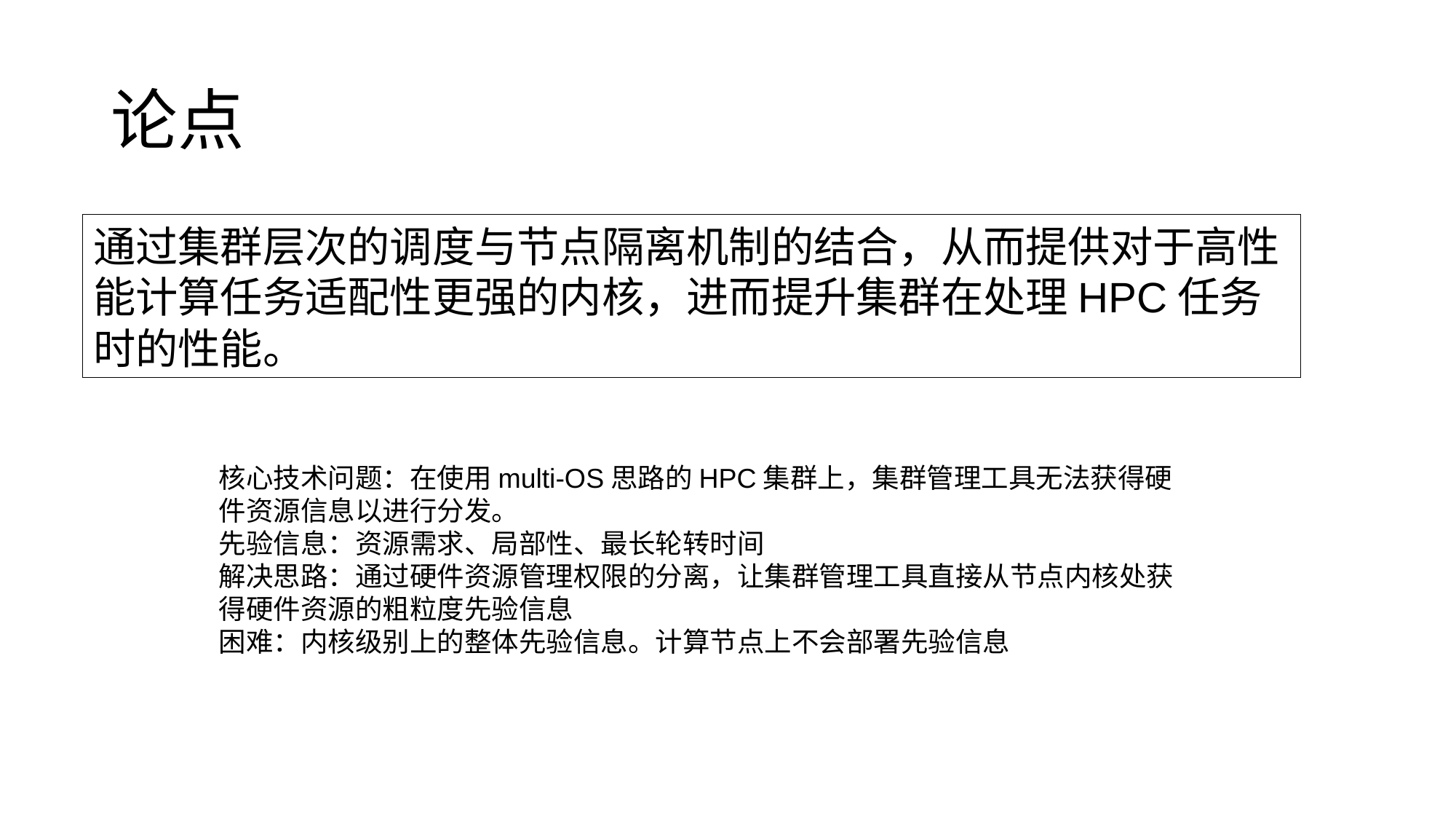

# 论点
通过集群层次的调度与节点隔离机制的结合，从而提供对于高性能计算任务适配性更强的内核，进而提升集群在处理HPC任务时的性能。
核心技术问题：在使用multi-OS思路的HPC集群上，集群管理工具无法获得硬件资源信息以进行分发。
先验信息：资源需求、局部性、最长轮转时间
解决思路：通过硬件资源管理权限的分离，让集群管理工具直接从节点内核处获得硬件资源的粗粒度先验信息
困难：内核级别上的整体先验信息。计算节点上不会部署先验信息